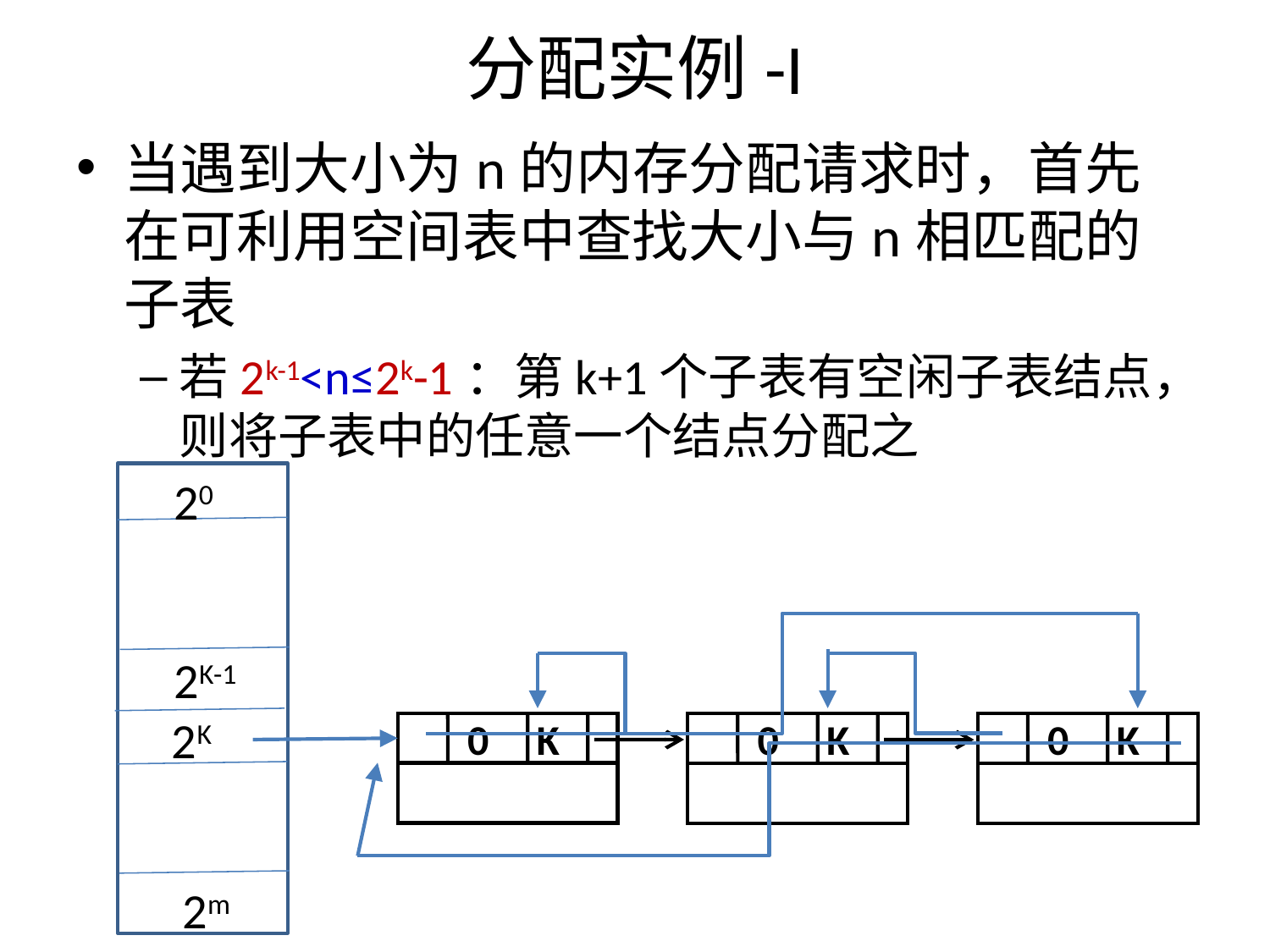

# 分配实例-I
当遇到大小为n的内存分配请求时，首先在可利用空间表中查找大小与n相匹配的子表
若2k-1<n≤2k-1：第k+1个子表有空闲子表结点，则将子表中的任意一个结点分配之

20
2K-1
2K
2m
      0     K

      0     K

      0     K